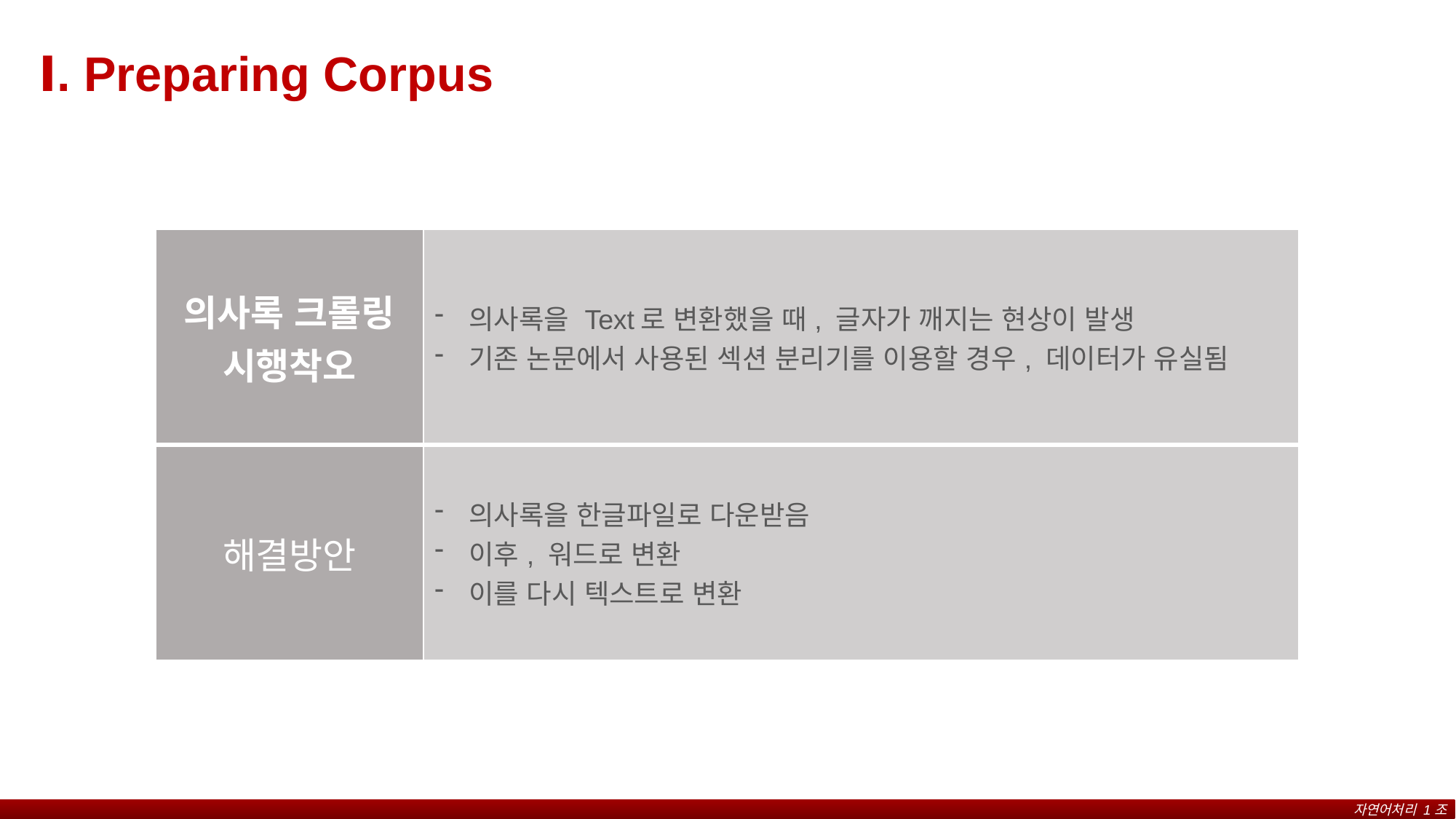

Ⅰ. Preparing Corpus
| 의사록 크롤링 시행착오 | 의사록을 Text로 변환했을 때, 글자가 깨지는 현상이 발생 기존 논문에서 사용된 섹션 분리기를 이용할 경우, 데이터가 유실됨 |
| --- | --- |
| 해결방안 | 의사록을 한글파일로 다운받음 이후, 워드로 변환 이를 다시 텍스트로 변환 |
자연어처리 1조